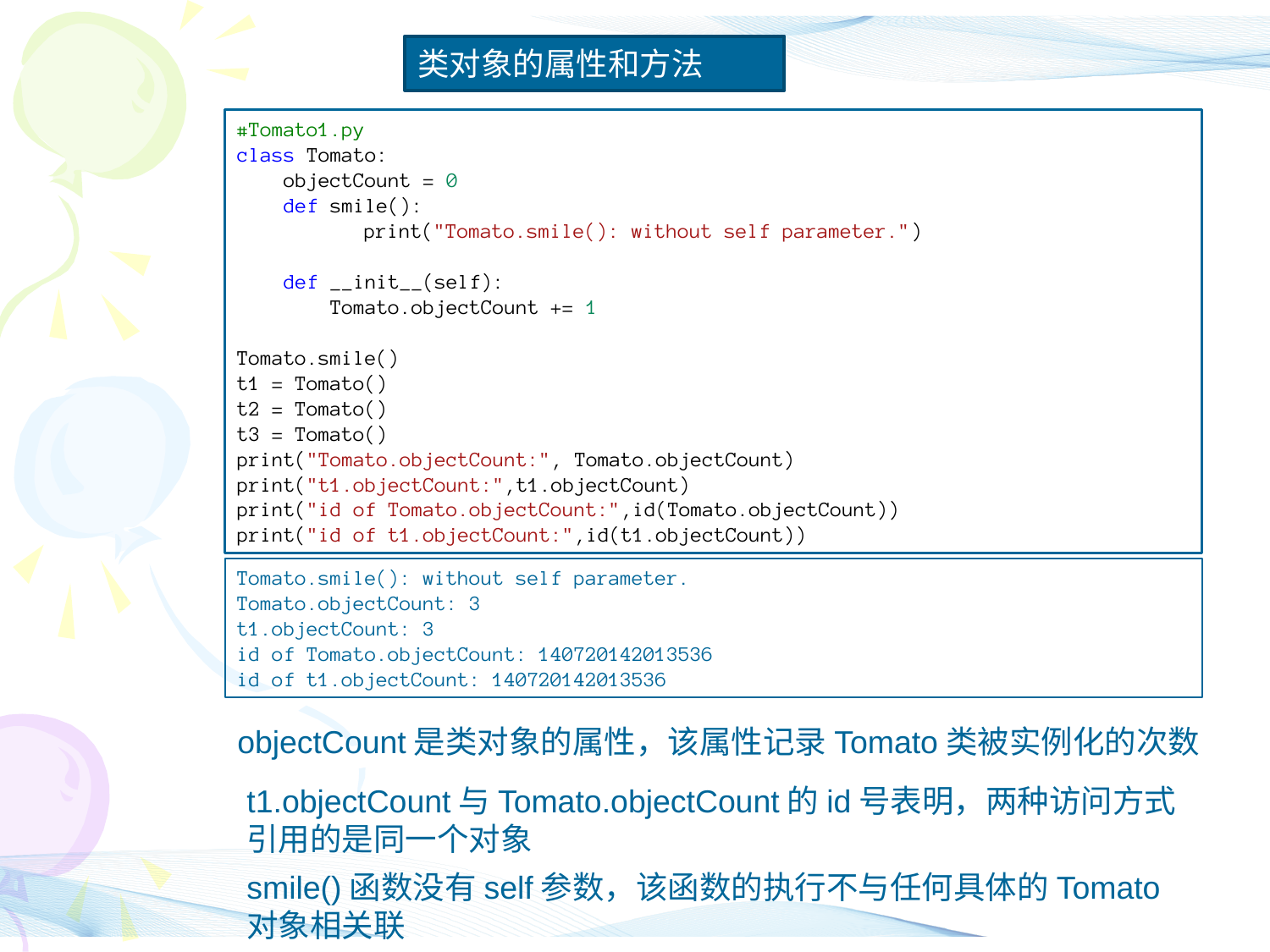

类对象的属性和方法
#Tomato1.py
class Tomato:
    objectCount = 0
    def smile():
	print("Tomato.smile(): without self parameter.")
    def __init__(self):
        Tomato.objectCount += 1
Tomato.smile()
t1 = Tomato()
t2 = Tomato()
t3 = Tomato()
print("Tomato.objectCount:", Tomato.objectCount)
print("t1.objectCount:",t1.objectCount)
print("id of Tomato.objectCount:",id(Tomato.objectCount))
print("id of t1.objectCount:",id(t1.objectCount))
Tomato.smile(): without self parameter.
Tomato.objectCount: 3
t1.objectCount: 3
id of Tomato.objectCount: 140720142013536
id of t1.objectCount: 140720142013536
objectCount是类对象的属性，该属性记录Tomato类被实例化的次数
t1.objectCount与Tomato.objectCount的id号表明，两种访问方式引用的是同一个对象
smile()函数没有self参数，该函数的执行不与任何具体的Tomato对象相关联